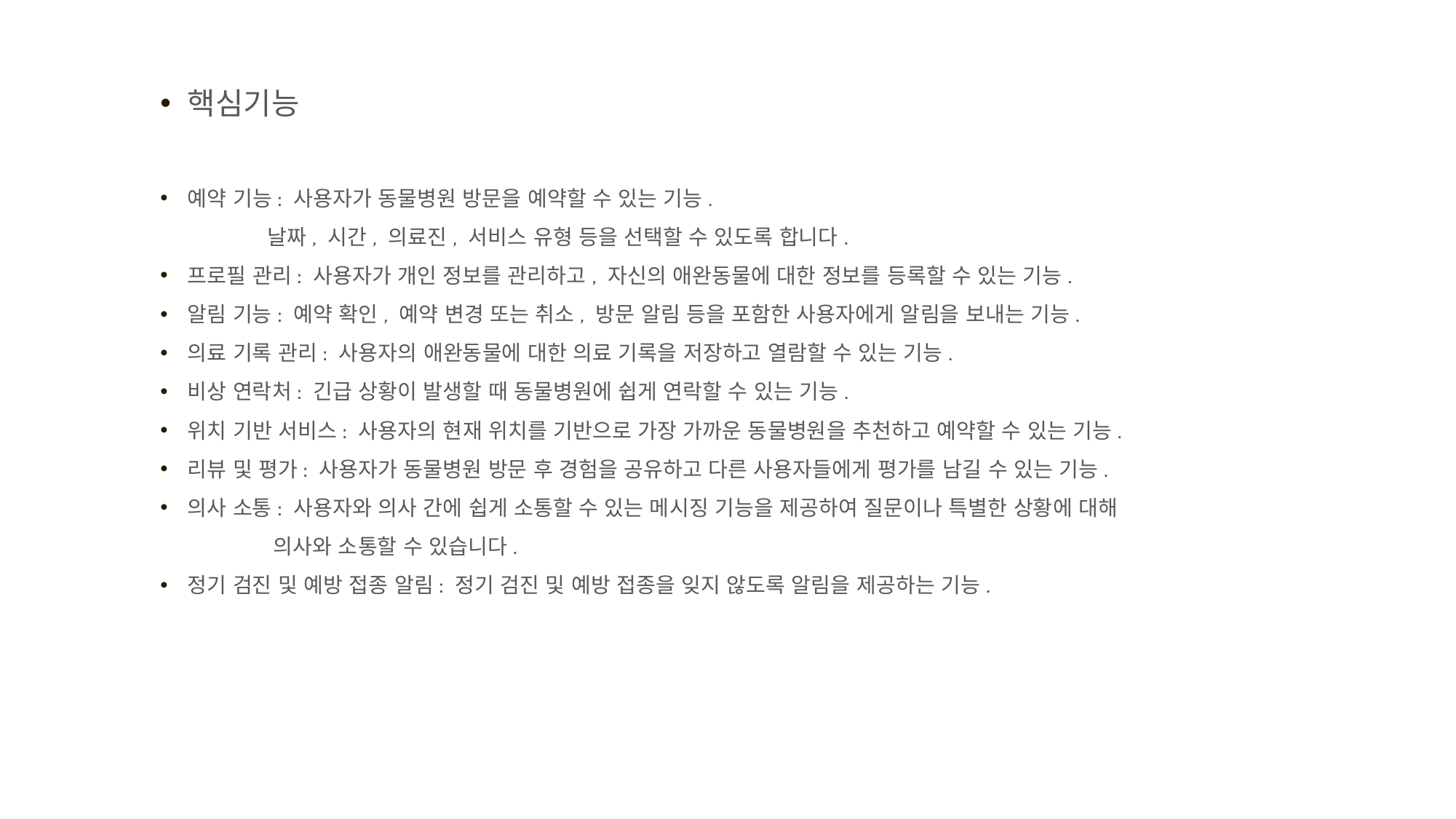

핵심기능

예약 기능: 사용자가 동물병원 방문을 예약할 수 있는 기능.
                 날짜, 시간, 의료진, 서비스 유형 등을 선택할 수 있도록 합니다.
프로필 관리: 사용자가 개인 정보를 관리하고, 자신의 애완동물에 대한 정보를 등록할 수 있는 기능.
알림 기능: 예약 확인, 예약 변경 또는 취소, 방문 알림 등을 포함한 사용자에게 알림을 보내는 기능.
의료 기록 관리: 사용자의 애완동물에 대한 의료 기록을 저장하고 열람할 수 있는 기능.
비상 연락처: 긴급 상황이 발생할 때 동물병원에 쉽게 연락할 수 있는 기능.
위치 기반 서비스: 사용자의 현재 위치를 기반으로 가장 가까운 동물병원을 추천하고 예약할 수 있는 기능.
리뷰 및 평가: 사용자가 동물병원 방문 후 경험을 공유하고 다른 사용자들에게 평가를 남길 수 있는 기능.
의사 소통: 사용자와 의사 간에 쉽게 소통할 수 있는 메시징 기능을 제공하여 질문이나 특별한 상황에 대해
                  의사와 소통할 수 있습니다.
정기 검진 및 예방 접종 알림: 정기 검진 및 예방 접종을 잊지 않도록 알림을 제공하는 기능.